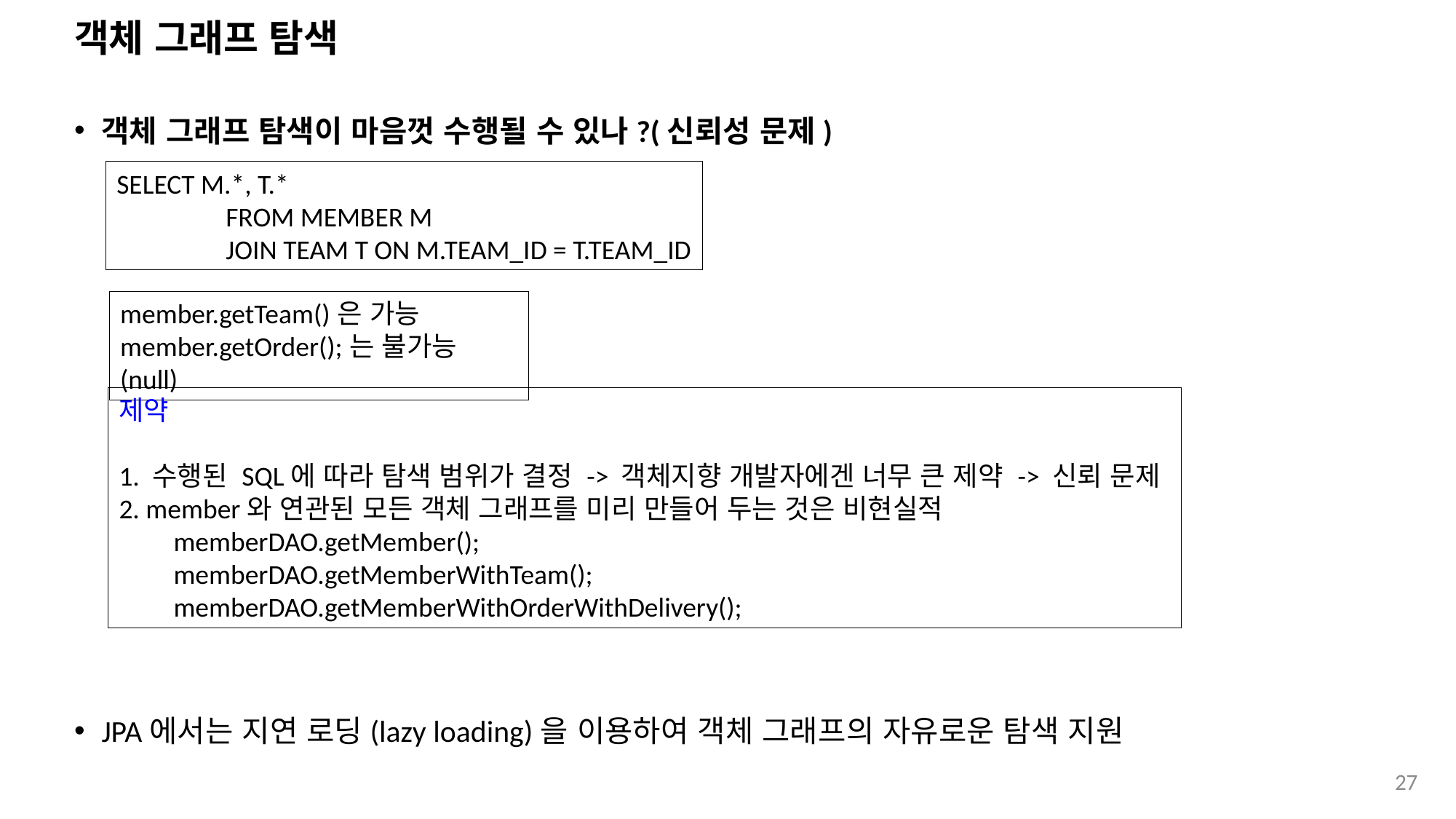

# 객체 그래프 탐색
객체 그래프 탐색이 마음껏 수행될 수 있나?(신뢰성 문제)

JPA에서는 지연 로딩(lazy loading)을 이용하여 객체 그래프의 자유로운 탐색 지원

SELECT M.*, T.*
	FROM MEMBER M
	JOIN TEAM T ON M.TEAM_ID = T.TEAM_ID
member.getTeam()은 가능
member.getOrder();는 불가능(null)
제약

1. 수행된 SQL에 따라 탐색 범위가 결정 -> 객체지향 개발자에겐 너무 큰 제약 -> 신뢰 문제
2. member와 연관된 모든 객체 그래프를 미리 만들어 두는 것은 비현실적
memberDAO.getMember();
memberDAO.getMemberWithTeam();
memberDAO.getMemberWithOrderWithDelivery();
27